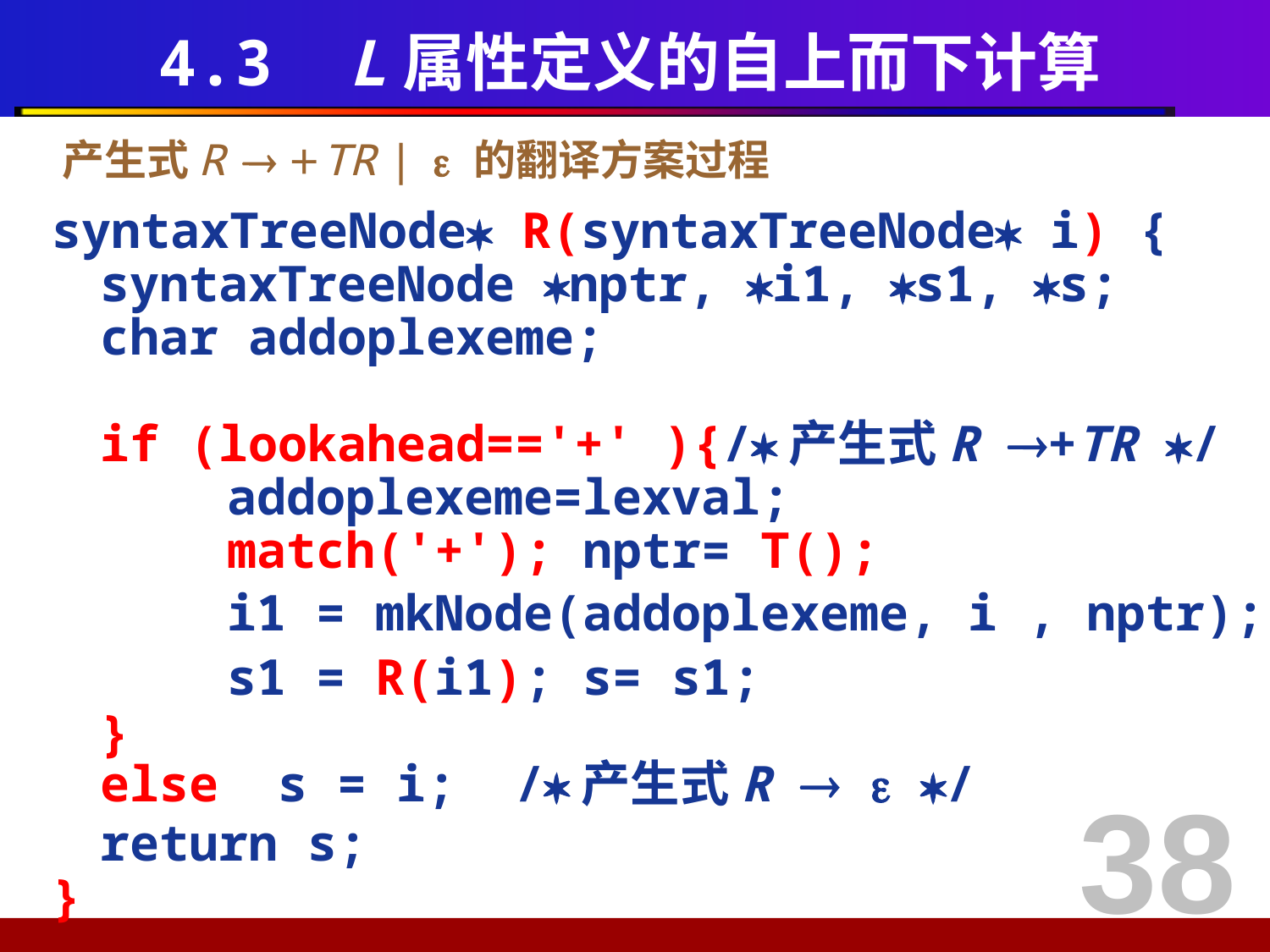

# 4.3  L属性定义的自上而下计算
产生式R → +TR | ε 的翻译方案过程
syntaxTreeNode∗ R(syntaxTreeNode∗ i) {
	syntaxTreeNode ∗nptr, ∗i1, ∗s1, ∗s;
	char addoplexeme;

	if (lookahead=='+' ){/∗产生式R →+TR ∗/
		addoplexeme=lexval;
		match('+'); nptr= T();
		i1 = mkNode(addoplexeme, i , nptr);
		s1 = R(i1); s= s1;
	}
	else  s = i;  /∗产生式R → ε ∗/
	return s;
}
38